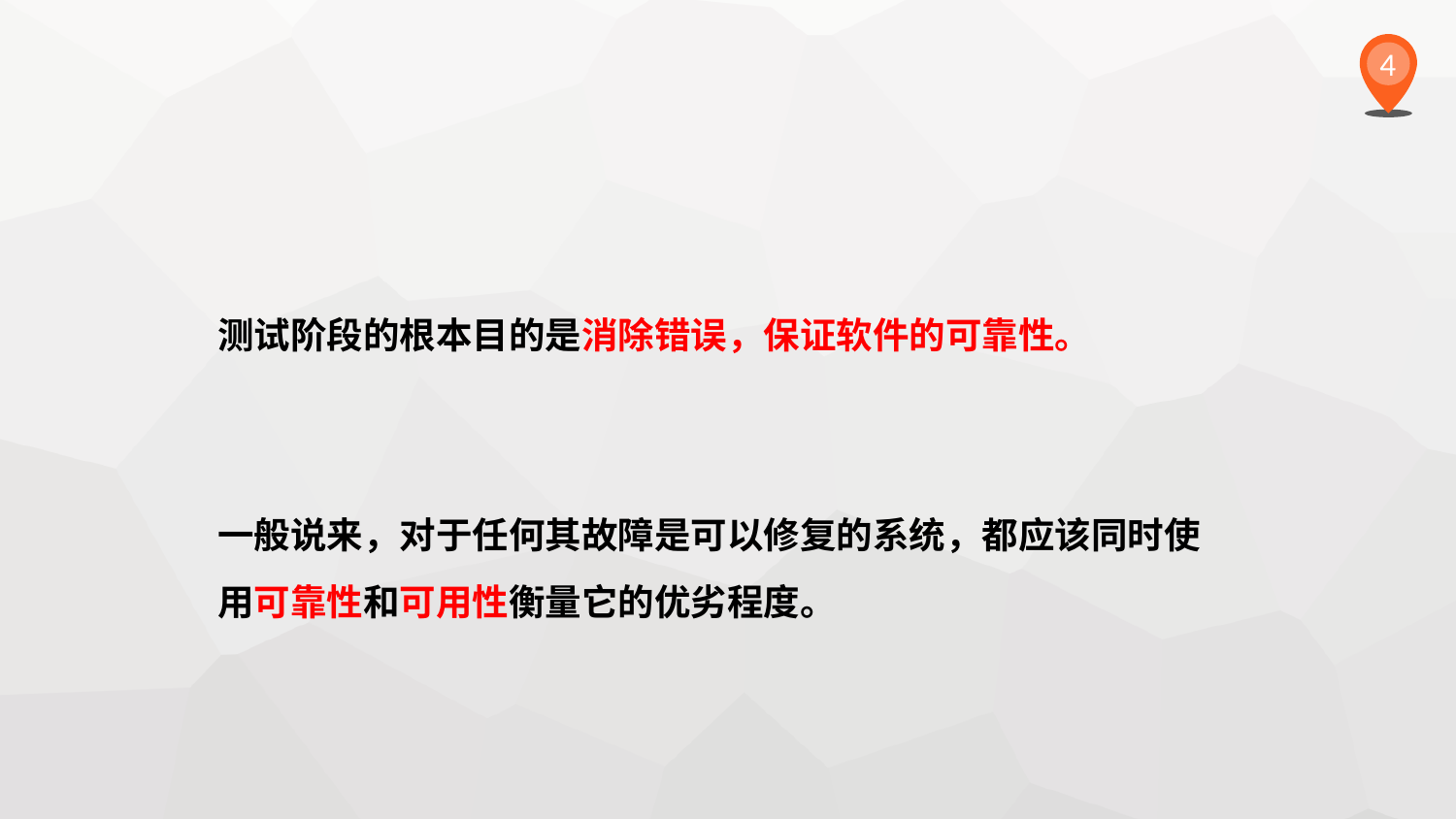

4
测试阶段的根本目的是消除错误，保证软件的可靠性。

一般说来，对于任何其故障是可以修复的系统，都应该同时使用可靠性和可用性衡量它的优劣程度。